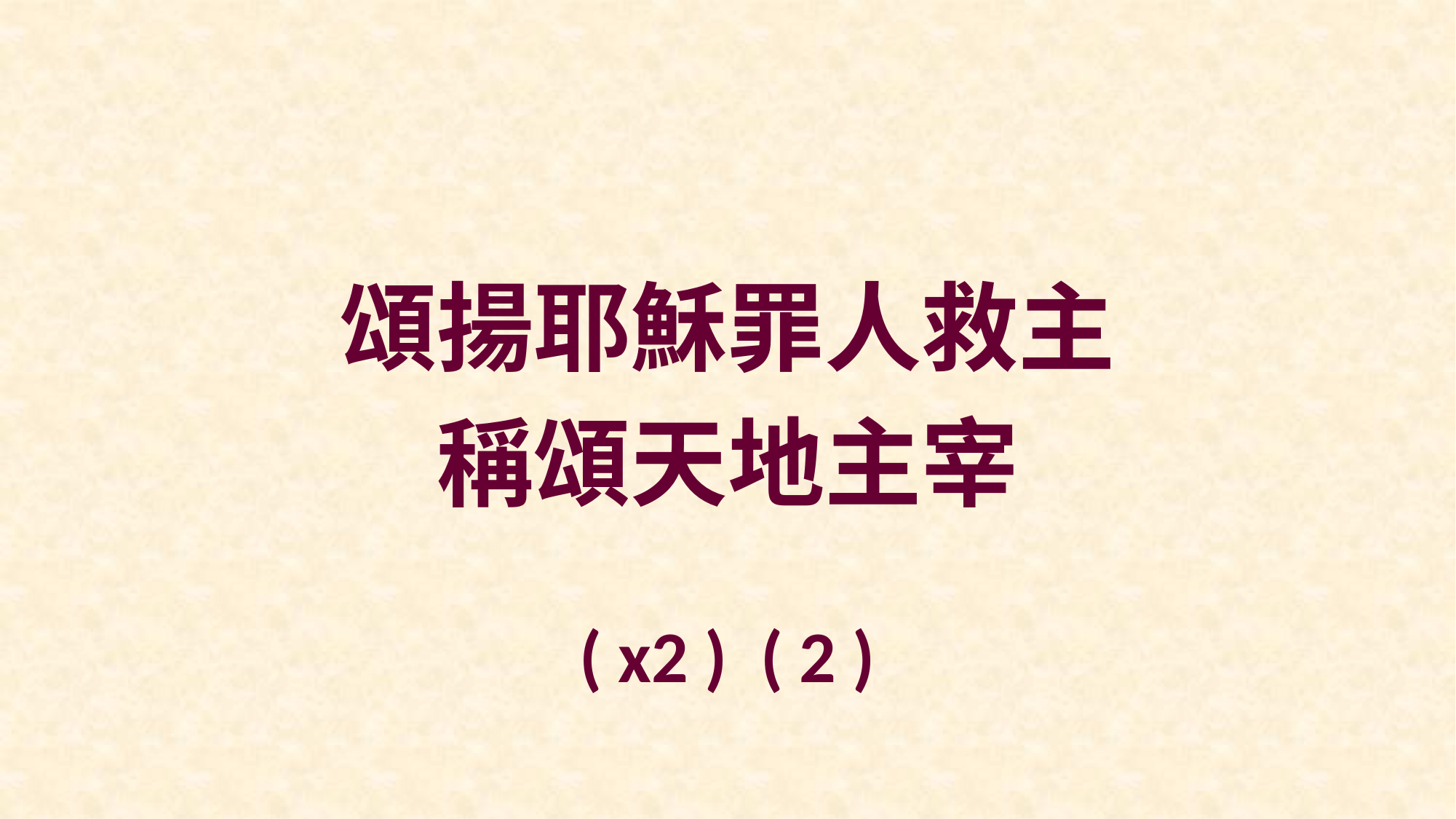

頌揚耶穌罪人救主
稱頌天地主宰
( x2 )  ( 2 )